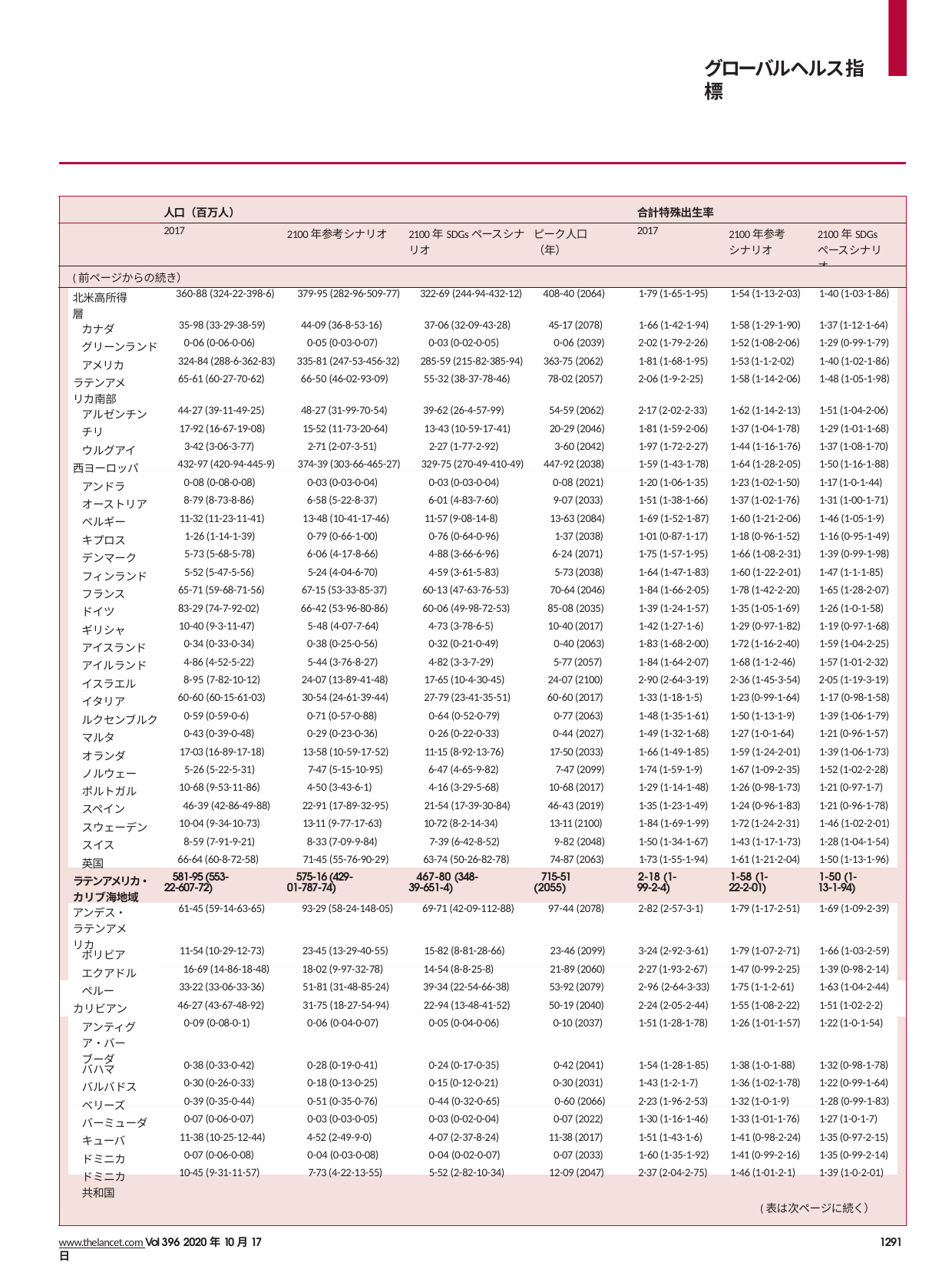

グローバルヘルス指標
|  |  |  |  |  |  |  |  |
| --- | --- | --- | --- | --- | --- | --- | --- |
|  | 人口（百万人） |  |  |  | 合計特殊出生率 |  |  |
|  | 2017 | 2100年参考シナリオ | 2100年SDGsペースシナリオ | ピーク人口（年） | 2017 | 2100年参考シナリオ | 2100年SDGsペースシナリオ |
| (前ページからの続き） |  |  |  |  |  |  |  |
| 北米高所得層 | 360-88 (324-22-398-6) | 379-95 (282-96-509-77) | 322-69 (244-94-432-12) | 408-40 (2064) | 1-79 (1-65-1-95) | 1-54 (1-13-2-03) | 1-40 (1-03-1-86) |
| カナダ | 35-98 (33-29-38-59) | 44-09 (36-8-53-16) | 37-06 (32-09-43-28) | 45-17 (2078) | 1-66 (1-42-1-94) | 1-58 (1-29-1-90) | 1-37 (1-12-1-64) |
| グリーンランド | 0-06 (0-06-0-06) | 0-05 (0-03-0-07) | 0-03 (0-02-0-05) | 0-06 (2039) | 2-02 (1-79-2-26) | 1-52 (1-08-2-06) | 1-29 (0-99-1-79) |
| アメリカ | 324-84 (288-6-362-83) | 335-81 (247-53-456-32) | 285-59 (215-82-385-94) | 363-75 (2062) | 1-81 (1-68-1-95) | 1-53 (1-1-2-02) | 1-40 (1-02-1-86) |
| ラテンアメリカ南部 | 65-61 (60-27-70-62) | 66-50 (46-02-93-09) | 55-32 (38-37-78-46) | 78-02 (2057) | 2-06 (1-9-2-25) | 1-58 (1-14-2-06) | 1-48 (1-05-1-98) |
| アルゼンチン | 44-27 (39-11-49-25) | 48-27 (31-99-70-54) | 39-62 (26-4-57-99) | 54-59 (2062) | 2-17 (2-02-2-33) | 1-62 (1-14-2-13) | 1-51 (1-04-2-06) |
| チリ | 17-92 (16-67-19-08) | 15-52 (11-73-20-64) | 13-43 (10-59-17-41) | 20-29 (2046) | 1-81 (1-59-2-06) | 1-37 (1-04-1-78) | 1-29 (1-01-1-68) |
| ウルグアイ | 3-42 (3-06-3-77) | 2-71 (2-07-3-51) | 2-27 (1-77-2-92) | 3-60 (2042) | 1-97 (1-72-2-27) | 1-44 (1-16-1-76) | 1-37 (1-08-1-70) |
| 西ヨーロッパ | 432-97 (420-94-445-9) | 374-39 (303-66-465-27) | 329-75 (270-49-410-49) | 447-92 (2038) | 1-59 (1-43-1-78) | 1-64 (1-28-2-05) | 1-50 (1-16-1-88) |
| アンドラ | 0-08 (0-08-0-08) | 0-03 (0-03-0-04) | 0-03 (0-03-0-04) | 0-08 (2021) | 1-20 (1-06-1-35) | 1-23 (1-02-1-50) | 1-17 (1-0-1-44) |
| オーストリア | 8-79 (8-73-8-86) | 6-58 (5-22-8-37) | 6-01 (4-83-7-60) | 9-07 (2033) | 1-51 (1-38-1-66) | 1-37 (1-02-1-76) | 1-31 (1-00-1-71) |
| ベルギー | 11-32 (11-23-11-41) | 13-48 (10-41-17-46) | 11-57 (9-08-14-8) | 13-63 (2084) | 1-69 (1-52-1-87) | 1-60 (1-21-2-06) | 1-46 (1-05-1-9) |
| キプロス | 1-26 (1-14-1-39) | 0-79 (0-66-1-00) | 0-76 (0-64-0-96) | 1-37 (2038) | 1-01 (0-87-1-17) | 1-18 (0-96-1-52) | 1-16 (0-95-1-49) |
| デンマーク | 5-73 (5-68-5-78) | 6-06 (4-17-8-66) | 4-88 (3-66-6-96) | 6-24 (2071) | 1-75 (1-57-1-95) | 1-66 (1-08-2-31) | 1-39 (0-99-1-98) |
| フィンランド | 5-52 (5-47-5-56) | 5-24 (4-04-6-70) | 4-59 (3-61-5-83) | 5-73 (2038) | 1-64 (1-47-1-83) | 1-60 (1-22-2-01) | 1-47 (1-1-1-85) |
| フランス | 65-71 (59-68-71-56) | 67-15 (53-33-85-37) | 60-13 (47-63-76-53) | 70-64 (2046) | 1-84 (1-66-2-05) | 1-78 (1-42-2-20) | 1-65 (1-28-2-07) |
| ドイツ | 83-29 (74-7-92-02) | 66-42 (53-96-80-86) | 60-06 (49-98-72-53) | 85-08 (2035) | 1-39 (1-24-1-57) | 1-35 (1-05-1-69) | 1-26 (1-0-1-58) |
| ギリシャ | 10-40 (9-3-11-47) | 5-48 (4-07-7-64) | 4-73 (3-78-6-5) | 10-40 (2017) | 1-42 (1-27-1-6) | 1-29 (0-97-1-82) | 1-19 (0-97-1-68) |
| アイスランド | 0-34 (0-33-0-34) | 0-38 (0-25-0-56) | 0-32 (0-21-0-49) | 0-40 (2063) | 1-83 (1-68-2-00) | 1-72 (1-16-2-40) | 1-59 (1-04-2-25) |
| アイルランド | 4-86 (4-52-5-22) | 5-44 (3-76-8-27) | 4-82 (3-3-7-29) | 5-77 (2057) | 1-84 (1-64-2-07) | 1-68 (1-1-2-46) | 1-57 (1-01-2-32) |
| イスラエル | 8-95 (7-82-10-12) | 24-07 (13-89-41-48) | 17-65 (10-4-30-45) | 24-07 (2100) | 2-90 (2-64-3-19) | 2-36 (1-45-3-54) | 2-05 (1-19-3-19) |
| イタリア | 60-60 (60-15-61-03) | 30-54 (24-61-39-44) | 27-79 (23-41-35-51) | 60-60 (2017) | 1-33 (1-18-1-5) | 1-23 (0-99-1-64) | 1-17 (0-98-1-58) |
| ルクセンブルク | 0-59 (0-59-0-6) | 0-71 (0-57-0-88) | 0-64 (0-52-0-79) | 0-77 (2063) | 1-48 (1-35-1-61) | 1-50 (1-13-1-9) | 1-39 (1-06-1-79) |
| マルタ | 0-43 (0-39-0-48) | 0-29 (0-23-0-36) | 0-26 (0-22-0-33) | 0-44 (2027) | 1-49 (1-32-1-68) | 1-27 (1-0-1-64) | 1-21 (0-96-1-57) |
| オランダ | 17-03 (16-89-17-18) | 13-58 (10-59-17-52) | 11-15 (8-92-13-76) | 17-50 (2033) | 1-66 (1-49-1-85) | 1-59 (1-24-2-01) | 1-39 (1-06-1-73) |
| ノルウェー | 5-26 (5-22-5-31) | 7-47 (5-15-10-95) | 6-47 (4-65-9-82) | 7-47 (2099) | 1-74 (1-59-1-9) | 1-67 (1-09-2-35) | 1-52 (1-02-2-28) |
| ポルトガル | 10-68 (9-53-11-86) | 4-50 (3-43-6-1) | 4-16 (3-29-5-68) | 10-68 (2017) | 1-29 (1-14-1-48) | 1-26 (0-98-1-73) | 1-21 (0-97-1-7) |
| スペイン | 46-39 (42-86-49-88) | 22-91 (17-89-32-95) | 21-54 (17-39-30-84) | 46-43 (2019) | 1-35 (1-23-1-49) | 1-24 (0-96-1-83) | 1-21 (0-96-1-78) |
| スウェーデン | 10-04 (9-34-10-73) | 13-11 (9-77-17-63) | 10-72 (8-2-14-34) | 13-11 (2100) | 1-84 (1-69-1-99) | 1-72 (1-24-2-31) | 1-46 (1-02-2-01) |
| スイス | 8-59 (7-91-9-21) | 8-33 (7-09-9-84) | 7-39 (6-42-8-52) | 9-82 (2048) | 1-50 (1-34-1-67) | 1-43 (1-17-1-73) | 1-28 (1-04-1-54) |
| 英国 | 66-64 (60-8-72-58) | 71-45 (55-76-90-29) | 63-74 (50-26-82-78) | 74-87 (2063) | 1-73 (1-55-1-94) | 1-61 (1-21-2-04) | 1-50 (1-13-1-96) |
| ラテンアメリカ・カリブ海地域 | 581-95 (553-22-607-72) | 575-16 (429-01-787-74) | 467-80 (348-39-651-4) | 715-51 (2055) | 2-18 (1-99-2-4) | 1-58 (1-22-2-01) | 1-50 (1-13-1-94) |
| アンデス・ラテンアメリカ | 61-45 (59-14-63-65) | 93-29 (58-24-148-05) | 69-71 (42-09-112-88) | 97-44 (2078) | 2-82 (2-57-3-1) | 1-79 (1-17-2-51) | 1-69 (1-09-2-39) |
| ボリビア | 11-54 (10-29-12-73) | 23-45 (13-29-40-55) | 15-82 (8-81-28-66) | 23-46 (2099) | 3-24 (2-92-3-61) | 1-79 (1-07-2-71) | 1-66 (1-03-2-59) |
| エクアドル | 16-69 (14-86-18-48) | 18-02 (9-97-32-78) | 14-54 (8-8-25-8) | 21-89 (2060) | 2-27 (1-93-2-67) | 1-47 (0-99-2-25) | 1-39 (0-98-2-14) |
| ペルー | 33-22 (33-06-33-36) | 51-81 (31-48-85-24) | 39-34 (22-54-66-38) | 53-92 (2079) | 2-96 (2-64-3-33) | 1-75 (1-1-2-61) | 1-63 (1-04-2-44) |
| カリビアン | 46-27 (43-67-48-92) | 31-75 (18-27-54-94) | 22-94 (13-48-41-52) | 50-19 (2040) | 2-24 (2-05-2-44) | 1-55 (1-08-2-22) | 1-51 (1-02-2-2) |
| アンティグア・バーブーダ | 0-09 (0-08-0-1) | 0-06 (0-04-0-07) | 0-05 (0-04-0-06) | 0-10 (2037) | 1-51 (1-28-1-78) | 1-26 (1-01-1-57) | 1-22 (1-0-1-54) |
| バハマ | 0-38 (0-33-0-42) | 0-28 (0-19-0-41) | 0-24 (0-17-0-35) | 0-42 (2041) | 1-54 (1-28-1-85) | 1-38 (1-0-1-88) | 1-32 (0-98-1-78) |
| バルバドス | 0-30 (0-26-0-33) | 0-18 (0-13-0-25) | 0-15 (0-12-0-21) | 0-30 (2031) | 1-43 (1-2-1-7) | 1-36 (1-02-1-78) | 1-22 (0-99-1-64) |
| ベリーズ | 0-39 (0-35-0-44) | 0-51 (0-35-0-76) | 0-44 (0-32-0-65) | 0-60 (2066) | 2-23 (1-96-2-53) | 1-32 (1-0-1-9) | 1-28 (0-99-1-83) |
| バーミューダ | 0-07 (0-06-0-07) | 0-03 (0-03-0-05) | 0-03 (0-02-0-04) | 0-07 (2022) | 1-30 (1-16-1-46) | 1-33 (1-01-1-76) | 1-27 (1-0-1-7) |
| キューバ | 11-38 (10-25-12-44) | 4-52 (2-49-9-0) | 4-07 (2-37-8-24) | 11-38 (2017) | 1-51 (1-43-1-6) | 1-41 (0-98-2-24) | 1-35 (0-97-2-15) |
| ドミニカ | 0-07 (0-06-0-08) | 0-04 (0-03-0-08) | 0-04 (0-02-0-07) | 0-07 (2033) | 1-60 (1-35-1-92) | 1-41 (0-99-2-16) | 1-35 (0-99-2-14) |
| ドミニカ共和国 | 10-45 (9-31-11-57) | 7-73 (4-22-13-55) | 5-52 (2-82-10-34) | 12-09 (2047) | 2-37 (2-04-2-75) | 1-46 (1-01-2-1) | 1-39 (1-0-2-01) |
|  |  |  |  |  |  | (表は次ページに続く） |  |

www.thelancet.com Vol 396 2020年10月17日
1291